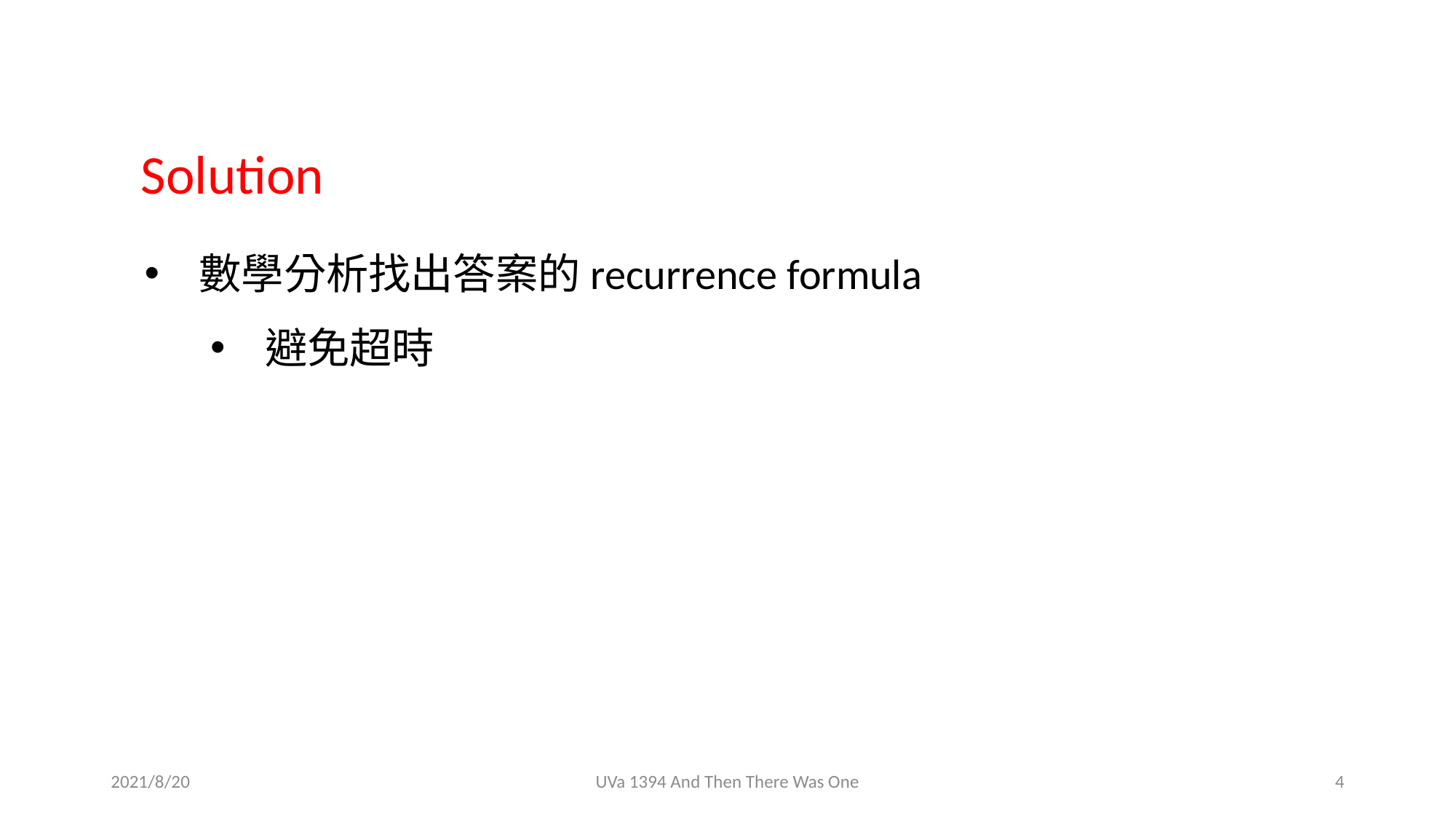

Solution
數學分析找出答案的recurrence formula
避免超時
2021/8/20
UVa 1394 And Then There Was One
4